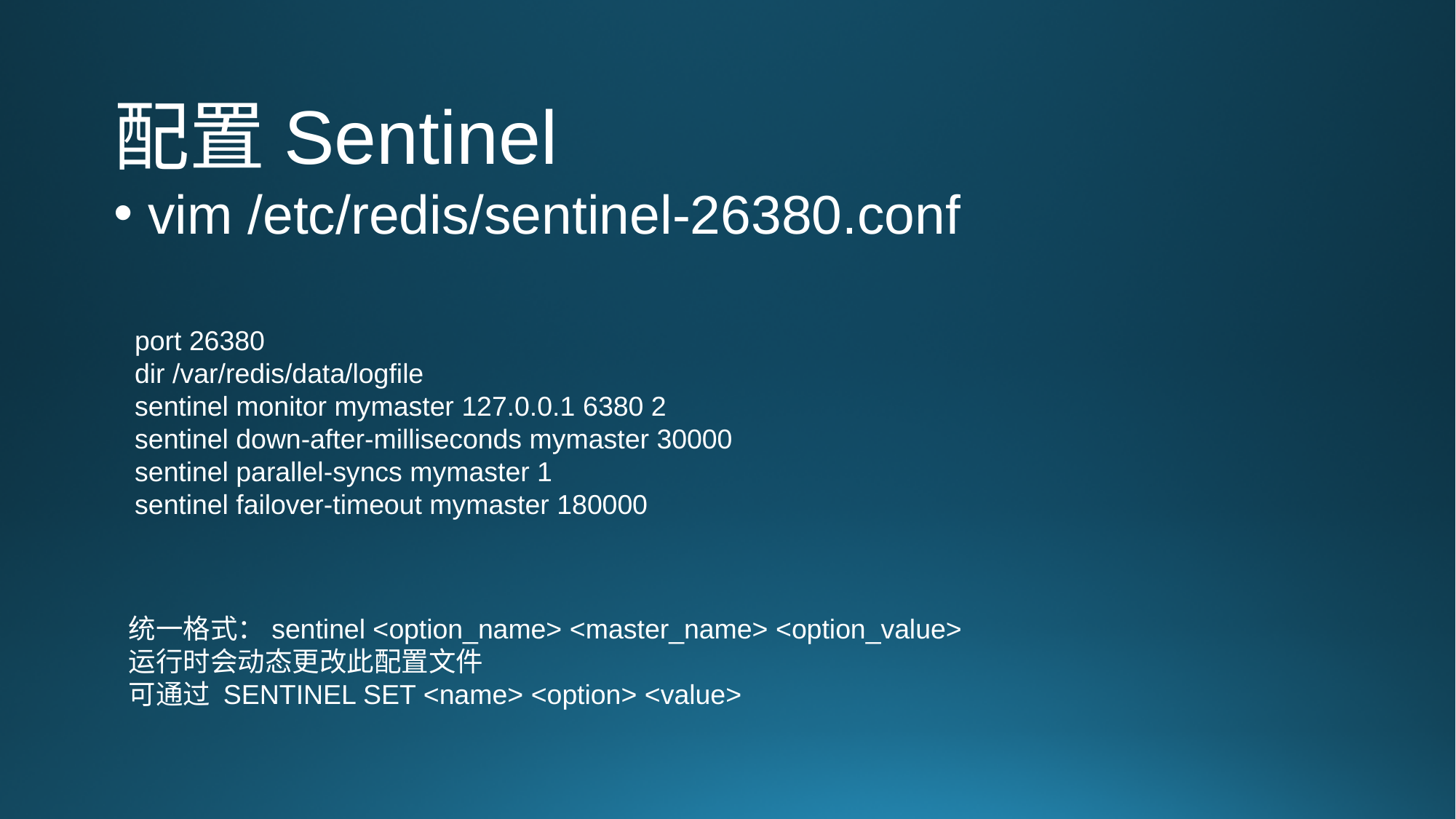

配置Sentinel
vim /etc/redis/sentinel-26380.conf

port 26380
dir /var/redis/data/logfile
sentinel monitor mymaster 127.0.0.1 6380 2
sentinel down-after-milliseconds mymaster 30000
sentinel parallel-syncs mymaster 1
sentinel failover-timeout mymaster 180000

统一格式：sentinel <option_name> <master_name> <option_value>
运行时会动态更改此配置文件
可通过 SENTINEL SET <name> <option> <value>